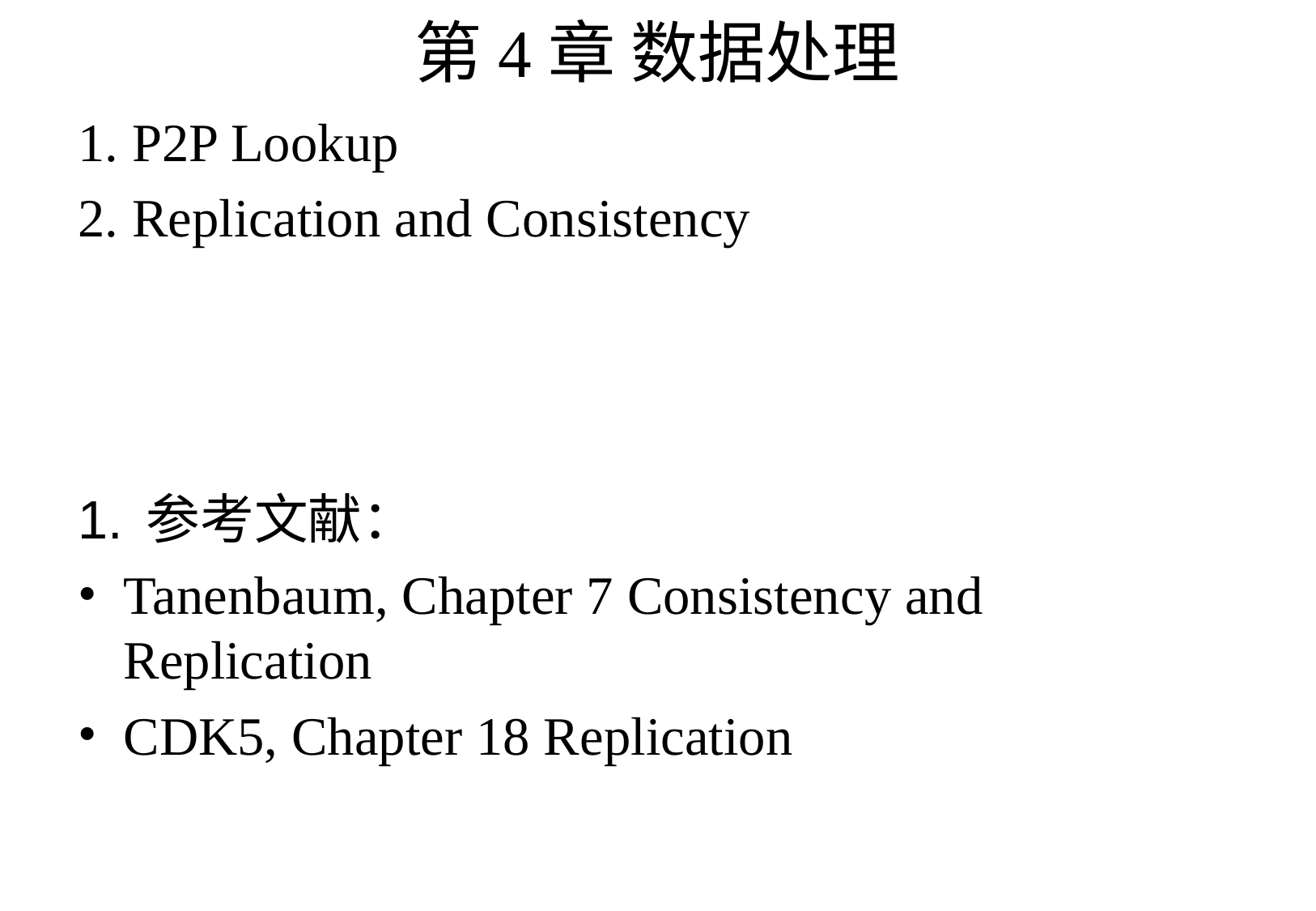

# 第4章 数据处理
1. P2P Lookup
2. Replication and Consistency

参考文献：
Tanenbaum, Chapter 7 Consistency and Replication
CDK5, Chapter 18 Replication